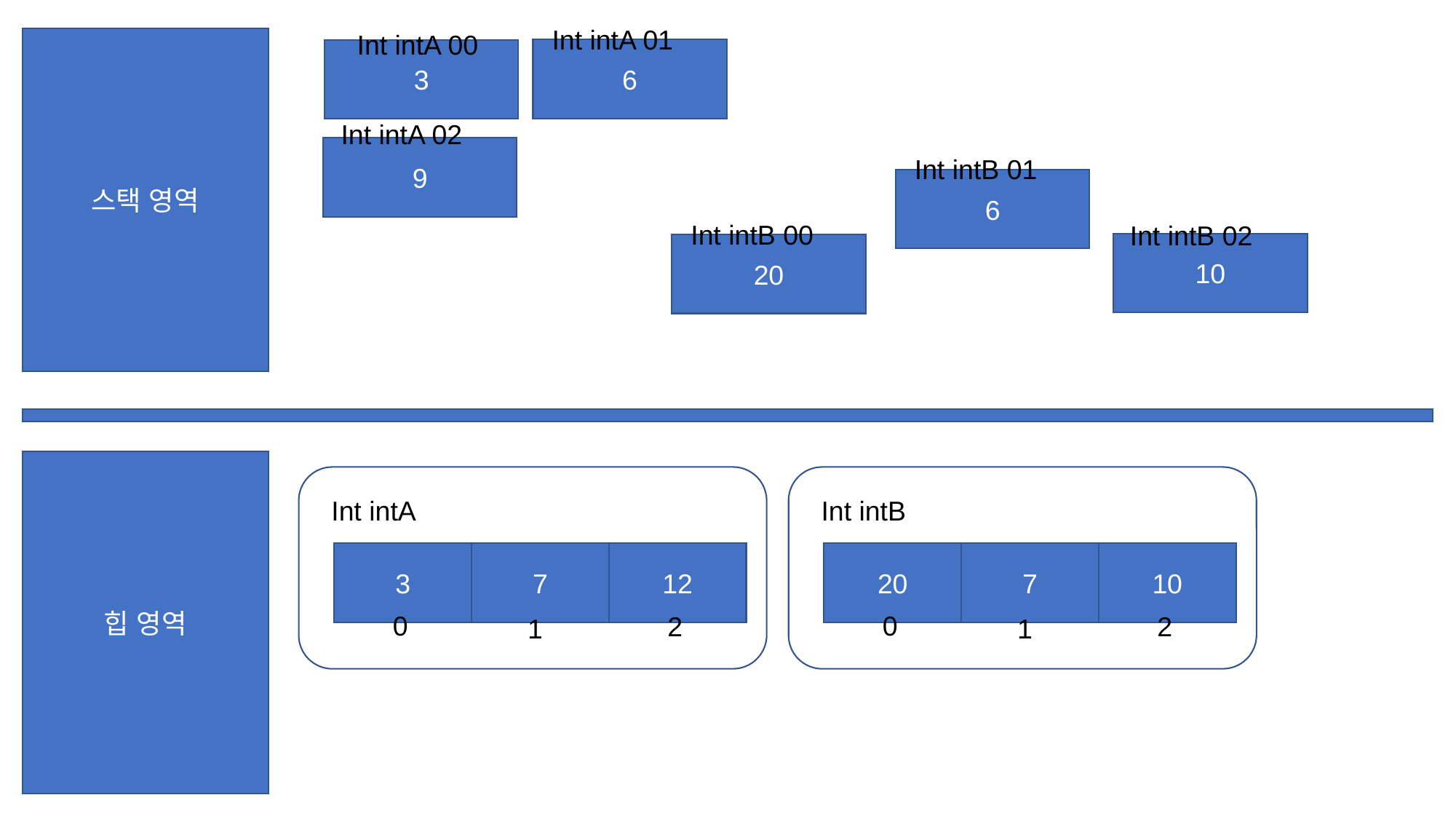

Int intA 01
Int intA 00
스택 영역
6
3
Int intA 02
9
Int intB 01
6
Int intB 00
Int intB 02
10
20

힙 영역

Int intA
Int intB
3
7
12
20
7
10
0
0
2
2
1
1